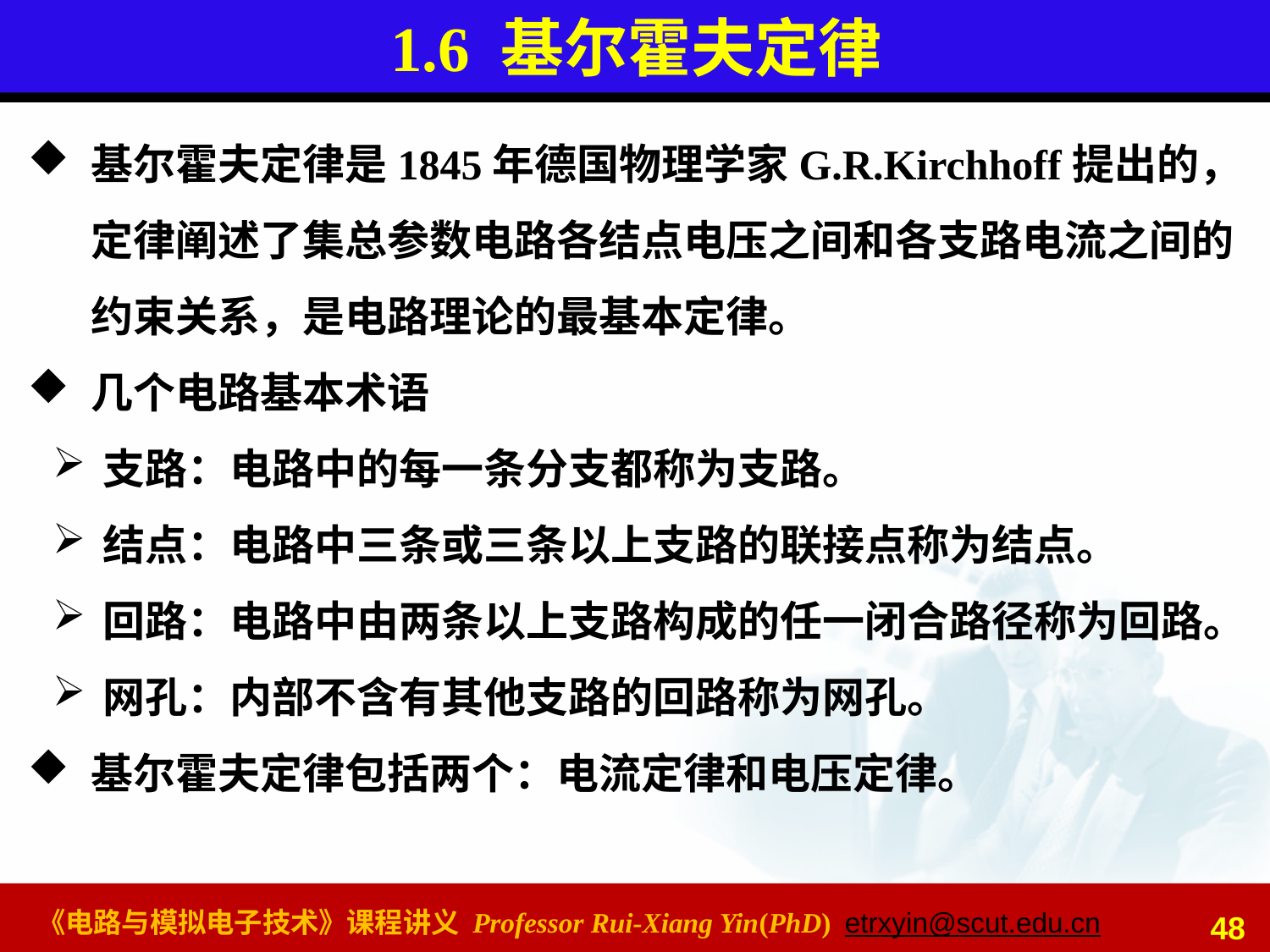

# 1.6 基尔霍夫定律
基尔霍夫定律是1845年德国物理学家G.R.Kirchhoff提出的，定律阐述了集总参数电路各结点电压之间和各支路电流之间的约束关系，是电路理论的最基本定律。
几个电路基本术语
支路：电路中的每一条分支都称为支路。
结点：电路中三条或三条以上支路的联接点称为结点。
回路：电路中由两条以上支路构成的任一闭合路径称为回路。
网孔：内部不含有其他支路的回路称为网孔。
基尔霍夫定律包括两个：电流定律和电压定律。
48